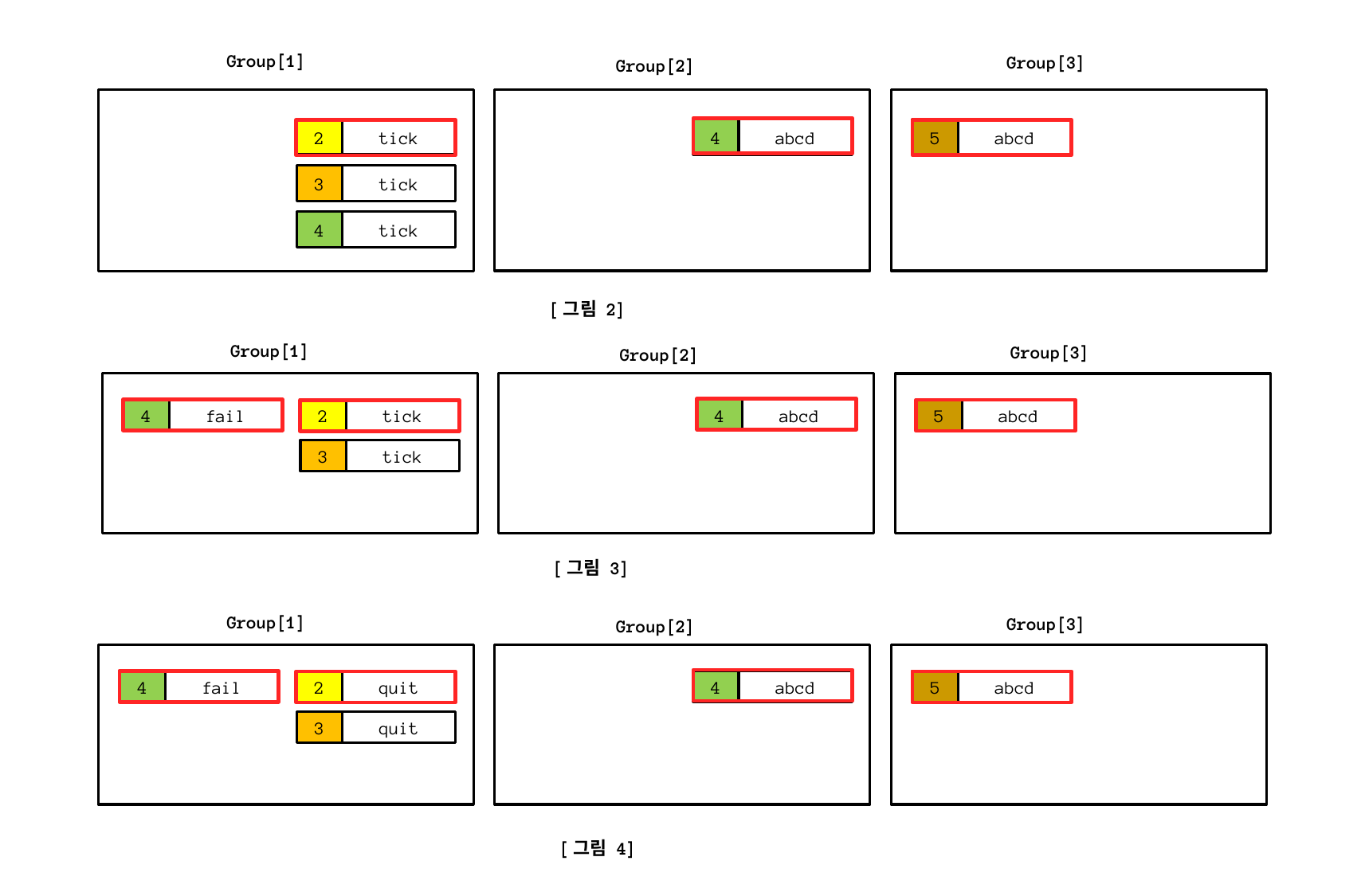

Group[1]
Group[3]
5
abcd

Group[2]

4
abcd
2
tick

3
tick
4
tick
[그림 2]
Group[1]
Group[3]
5
abcd

Group[2]

4
abcd

4
fail
2
tick

3
tick

[그림 3]
Group[1]
Group[3]
5
abcd

Group[2]

4
abcd

4
fail
2
quit

3
quit

[그림 4]